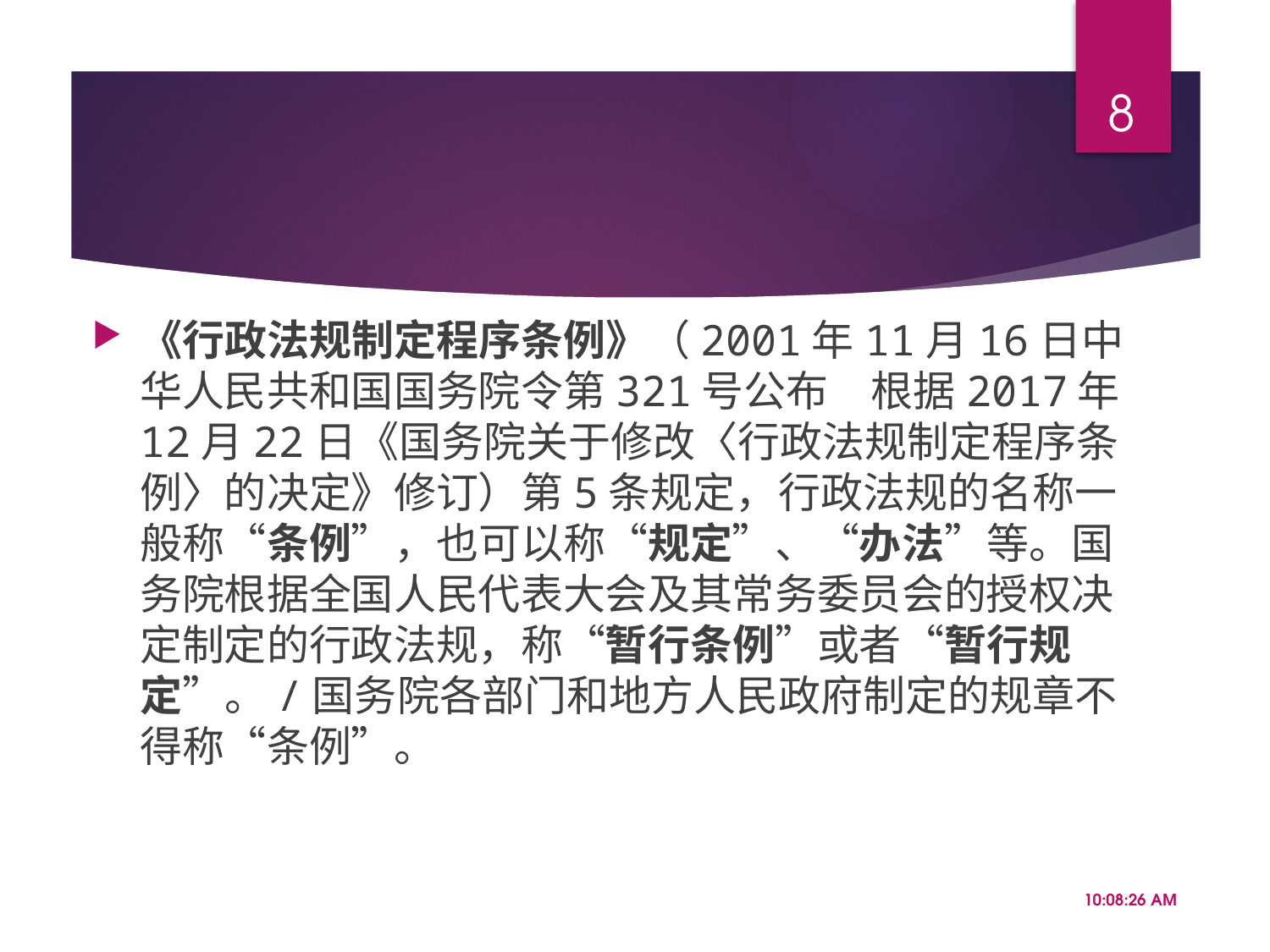

8
#
《行政法规制定程序条例》（2001年11月16日中华人民共和国国务院令第321号公布　根据2017年12月22日《国务院关于修改〈行政法规制定程序条例〉的决定》修订）第5条规定，行政法规的名称一般称“条例”，也可以称“规定”、“办法”等。国务院根据全国人民代表大会及其常务委员会的授权决定制定的行政法规，称“暂行条例”或者“暂行规定”。/国务院各部门和地方人民政府制定的规章不得称“条例”。

10:08:26 AM